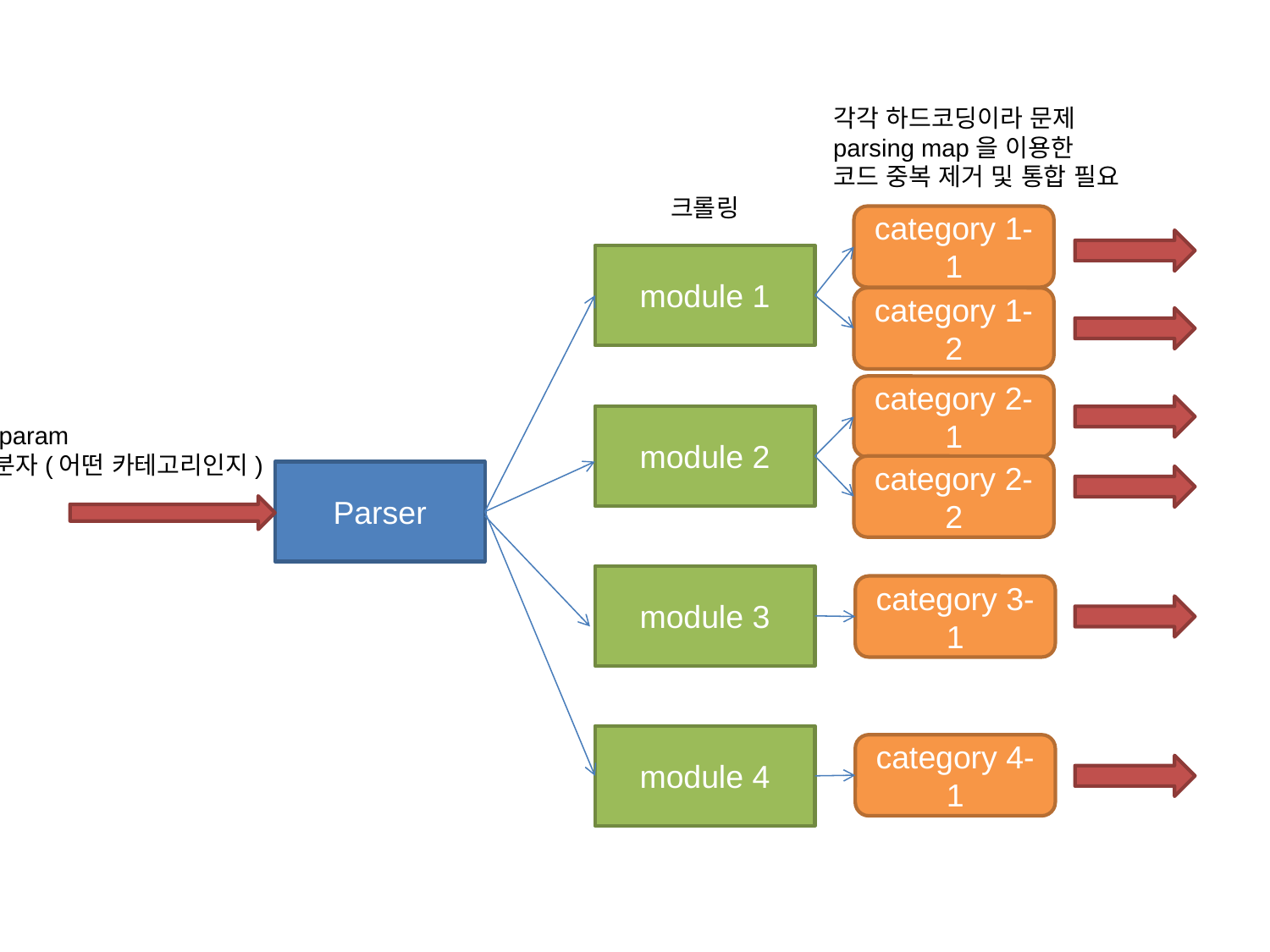

각각 하드코딩이라 문제
parsing map을 이용한
코드 중복 제거 및 통합 필요
크롤링
category 1-1

module 1
category 1-2

category 2-1

module 2
url, param
,구분자(어떤 카테고리인지)
category 2-2
Parser

module 3
category 3-1

module 4
category 4-1